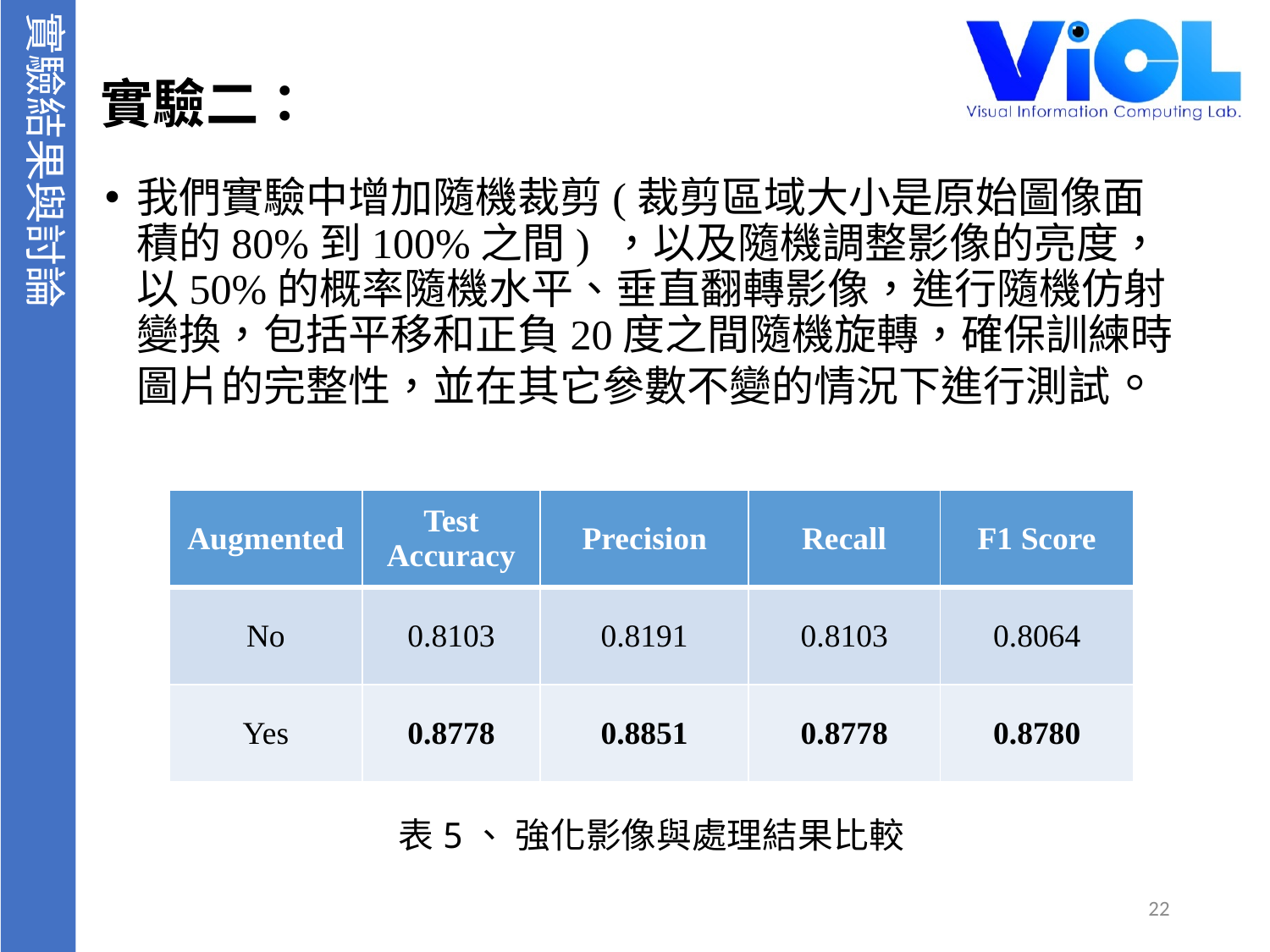

實驗結果與討論

# 實驗二：
我們實驗中增加隨機裁剪(裁剪區域大小是原始圖像面積的80%到100%之間) ，以及隨機調整影像的亮度，以50%的概率隨機水平、垂直翻轉影像，進行隨機仿射變換，包括平移和正負20度之間隨機旋轉，確保訓練時圖片的完整性，並在其它參數不變的情況下進行測試。
| Augmented | Test Accuracy | Precision | Recall | F1 Score |
| --- | --- | --- | --- | --- |
| No | 0.8103 | 0.8191 | 0.8103 | 0.8064 |
| Yes | 0.8778 | 0.8851 | 0.8778 | 0.8780 |
表5、 強化影像與處理結果比較
22